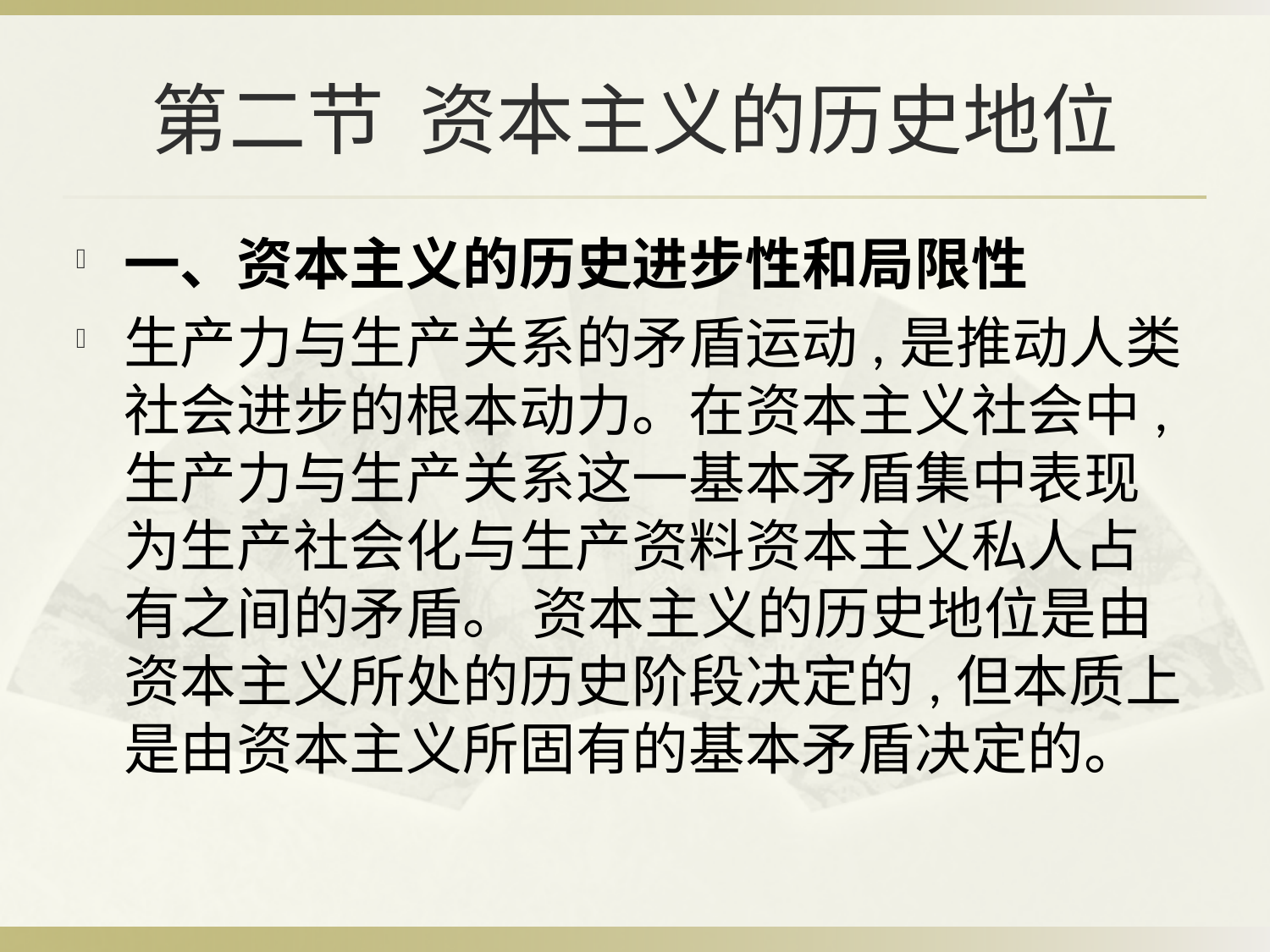

# 第二节  资本主义的历史地位
一、资本主义的历史进步性和局限性
生产力与生产关系的矛盾运动,是推动人类社会进步的根本动力。在资本主义社会中,生产力与生产关系这一基本矛盾集中表现为生产社会化与生产资料资本主义私人占有之间的矛盾。 资本主义的历史地位是由资本主义所处的历史阶段决定的,但本质上是由资本主义所固有的基本矛盾决定的。